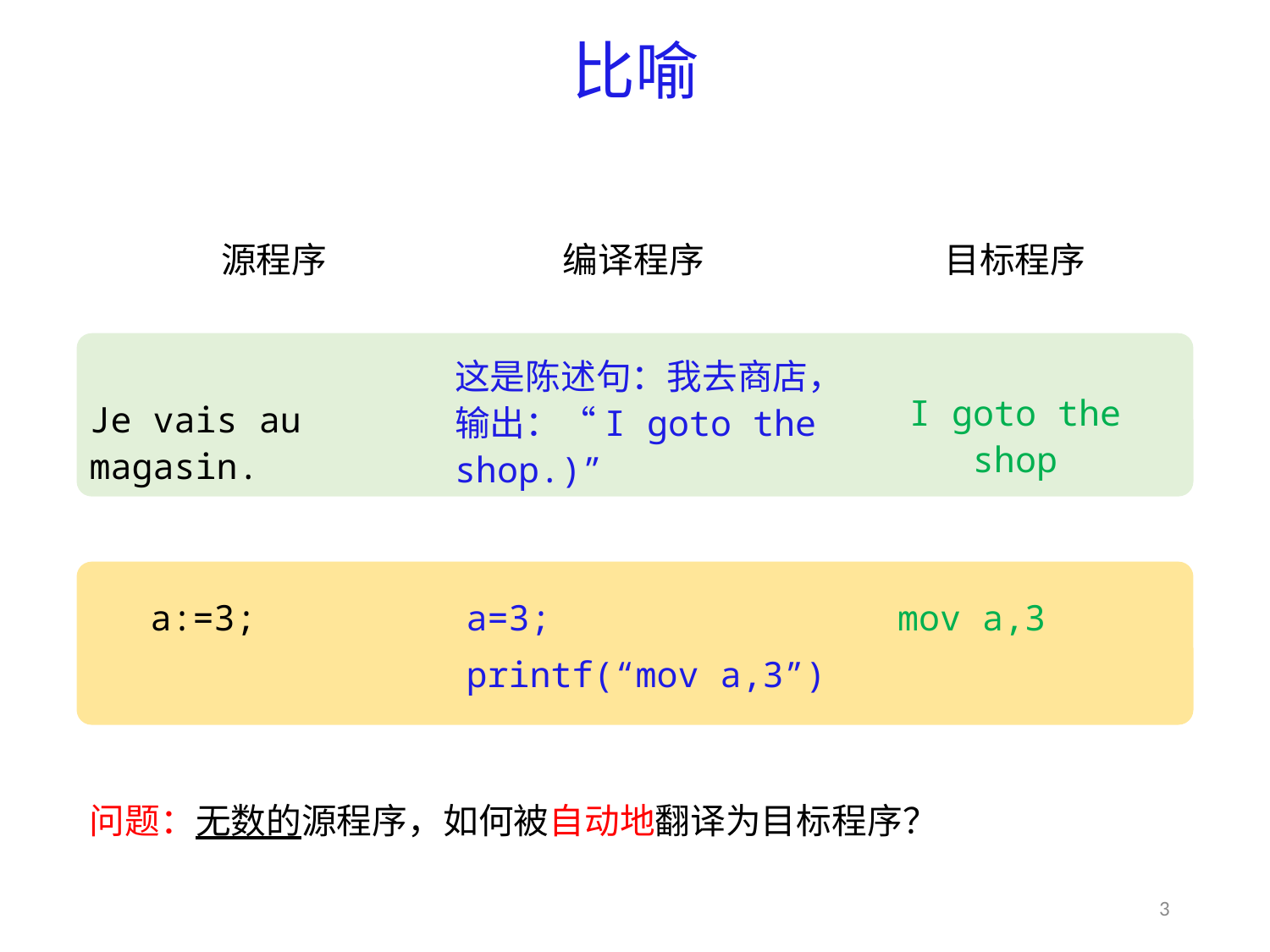

# 比喻
源程序
编译程序
目标程序

这是陈述句：我去商店，输出：“I goto the shop.)”
I goto the shop
Je vais au magasin.

a:=3;
mov a,3
a=3;
printf(“mov a,3”)
问题：无数的源程序，如何被自动地翻译为目标程序？
3